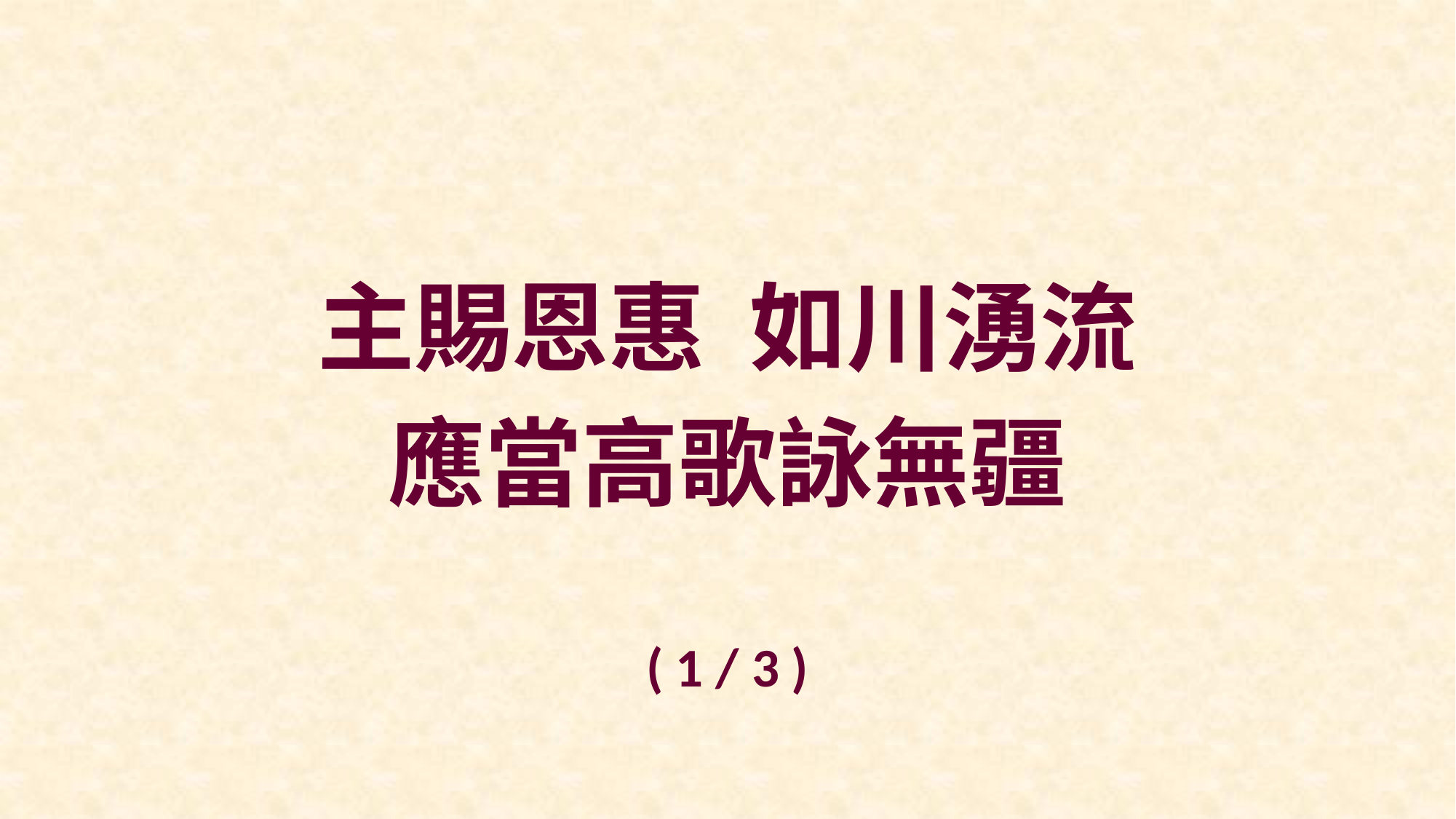

主賜恩惠  如川湧流
應當高歌詠無疆
( 1 / 3 )